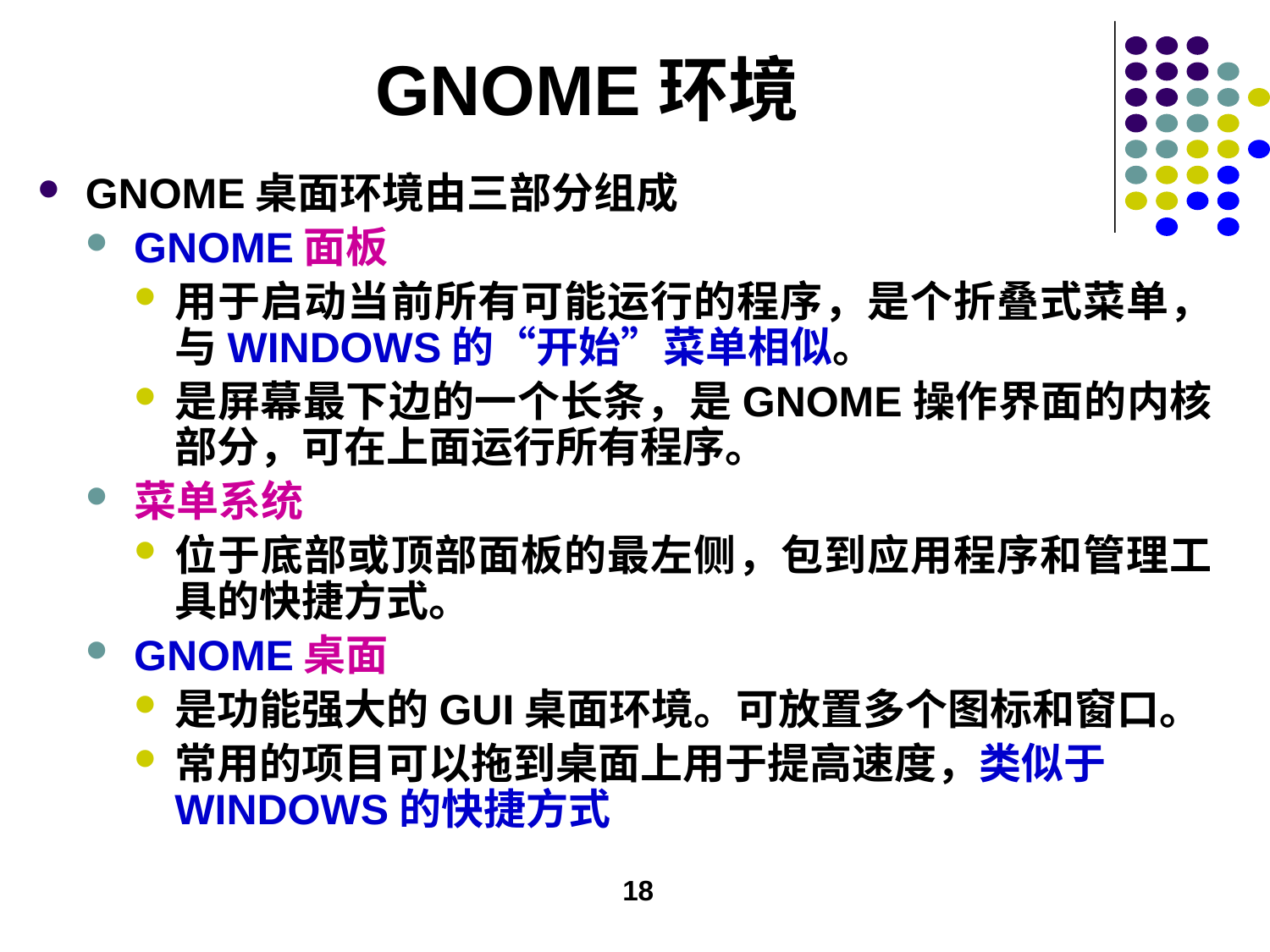

# GNOME环境
GNOME桌面环境由三部分组成
GNOME面板
用于启动当前所有可能运行的程序，是个折叠式菜单，与WINDOWS的“开始”菜单相似。
是屏幕最下边的一个长条，是GNOME操作界面的内核部分，可在上面运行所有程序。
菜单系统
位于底部或顶部面板的最左侧，包到应用程序和管理工具的快捷方式。
GNOME桌面
是功能强大的GUI桌面环境。可放置多个图标和窗口。
常用的项目可以拖到桌面上用于提高速度，类似于WINDOWS的快捷方式
18